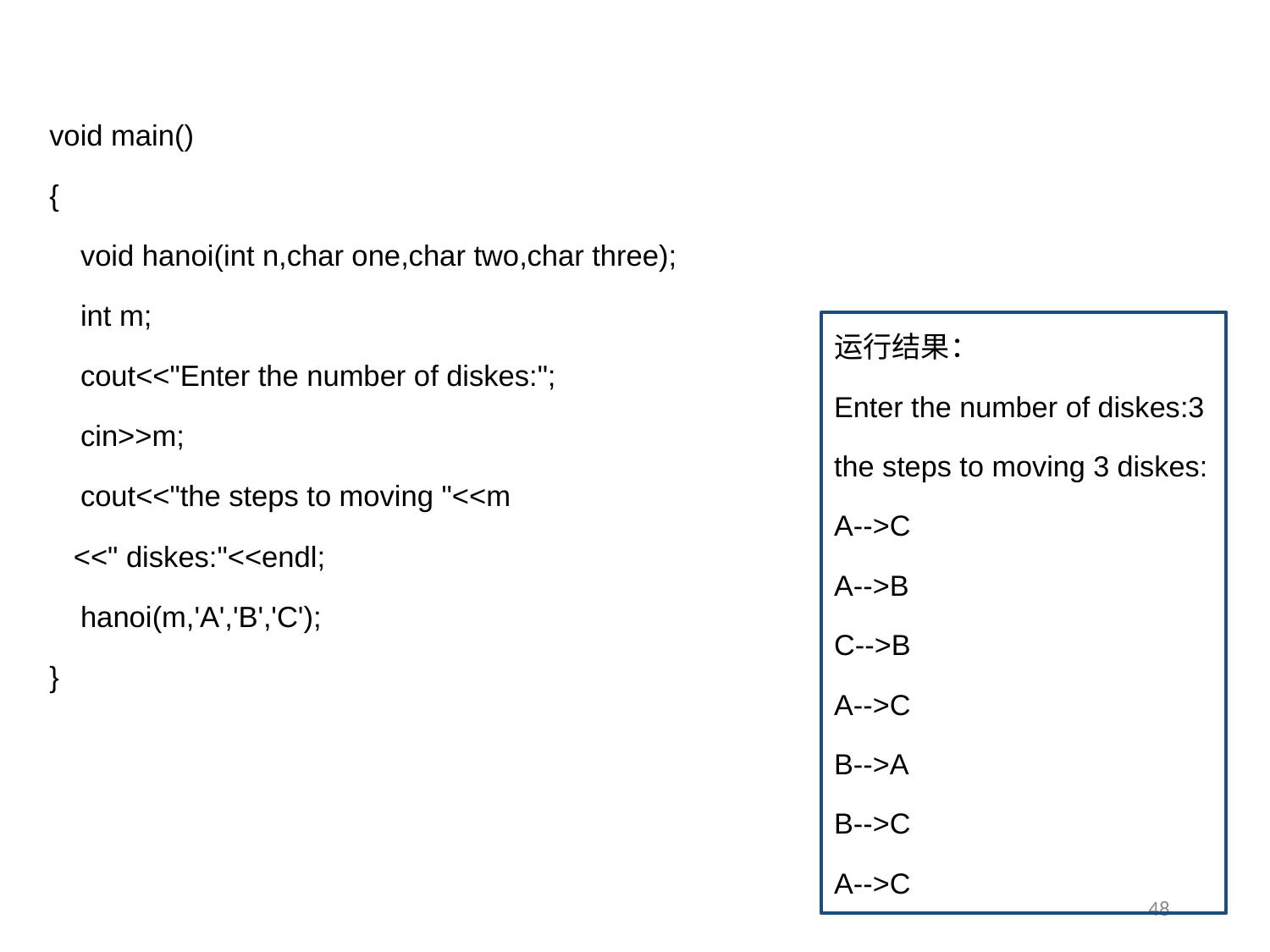

void main()
{
	void hanoi(int n,char one,char two,char three);
	int m;
	cout<<"Enter the number of diskes:";
	cin>>m;
	cout<<"the steps to moving "<<m
   <<" diskes:"<<endl;
	hanoi(m,'A','B','C');
}
运行结果：
Enter the number of diskes:3
the steps to moving 3 diskes:
A-->C
A-->B
C-->B
A-->C
B-->A
B-->C
A-->C
48
48